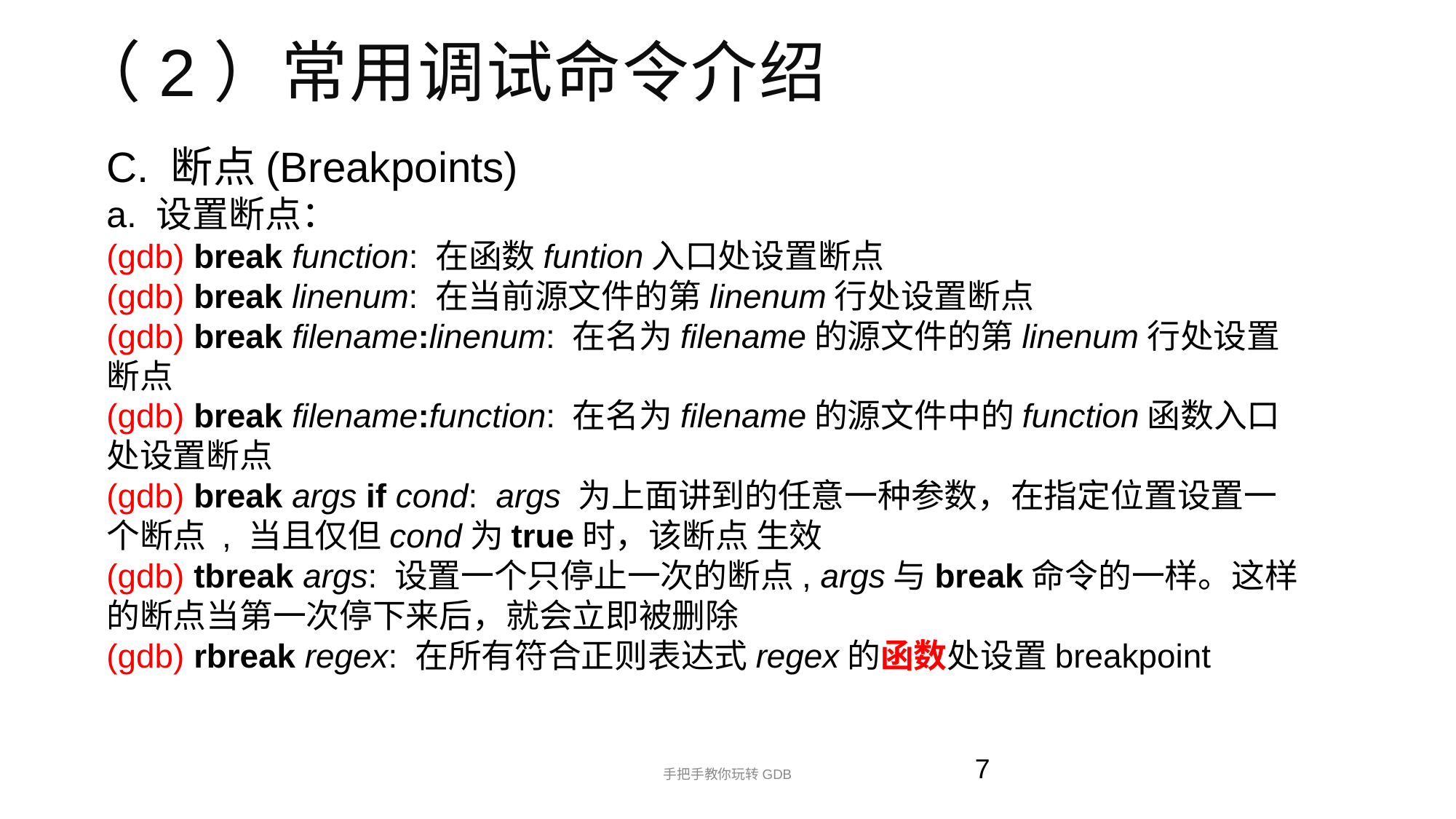

（2）常用调试命令介绍
C. 断点(Breakpoints)
a. 设置断点：
(gdb) break function: 在函数funtion入口处设置断点
(gdb) break linenum: 在当前源文件的第linenum行处设置断点
(gdb) break filename:linenum: 在名为filename的源文件的第linenum行处设置断点
(gdb) break filename:function: 在名为filename的源文件中的function函数入口处设置断点
(gdb) break args if cond:  args 为上面讲到的任意一种参数，在指定位置设置一个断点 , 当且仅但cond为true时，该断点 生效
(gdb) tbreak args: 设置一个只停止一次的断点, args与break命令的一样。这样的断点当第一次停下来后，就会立即被删除
(gdb) rbreak regex: 在所有符合正则表达式regex的函数处设置breakpoint

手把手教你玩转GDB
7